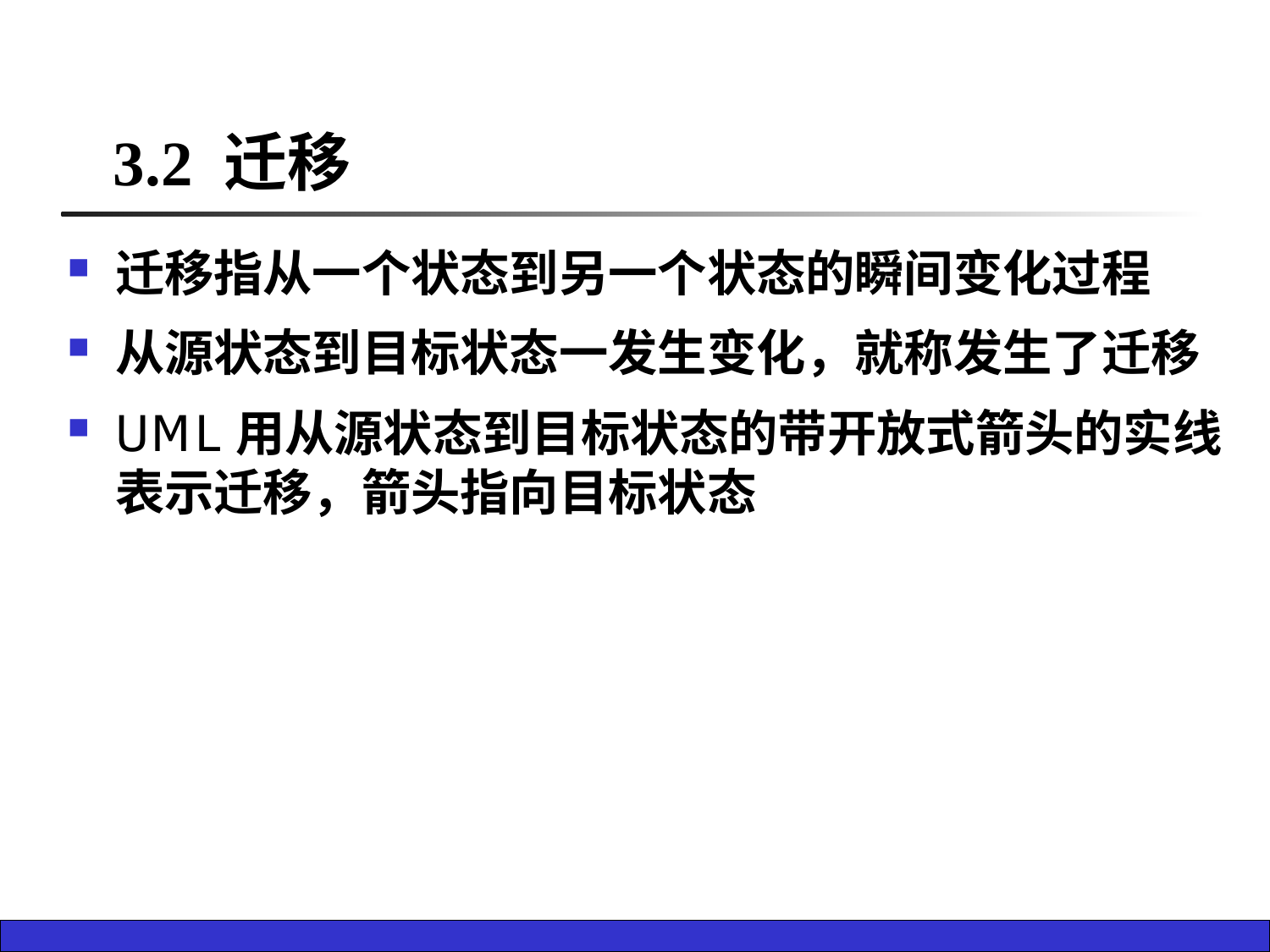

# 3.2 迁移
迁移指从一个状态到另一个状态的瞬间变化过程
从源状态到目标状态一发生变化，就称发生了迁移
UML用从源状态到目标状态的带开放式箭头的实线表示迁移，箭头指向目标状态